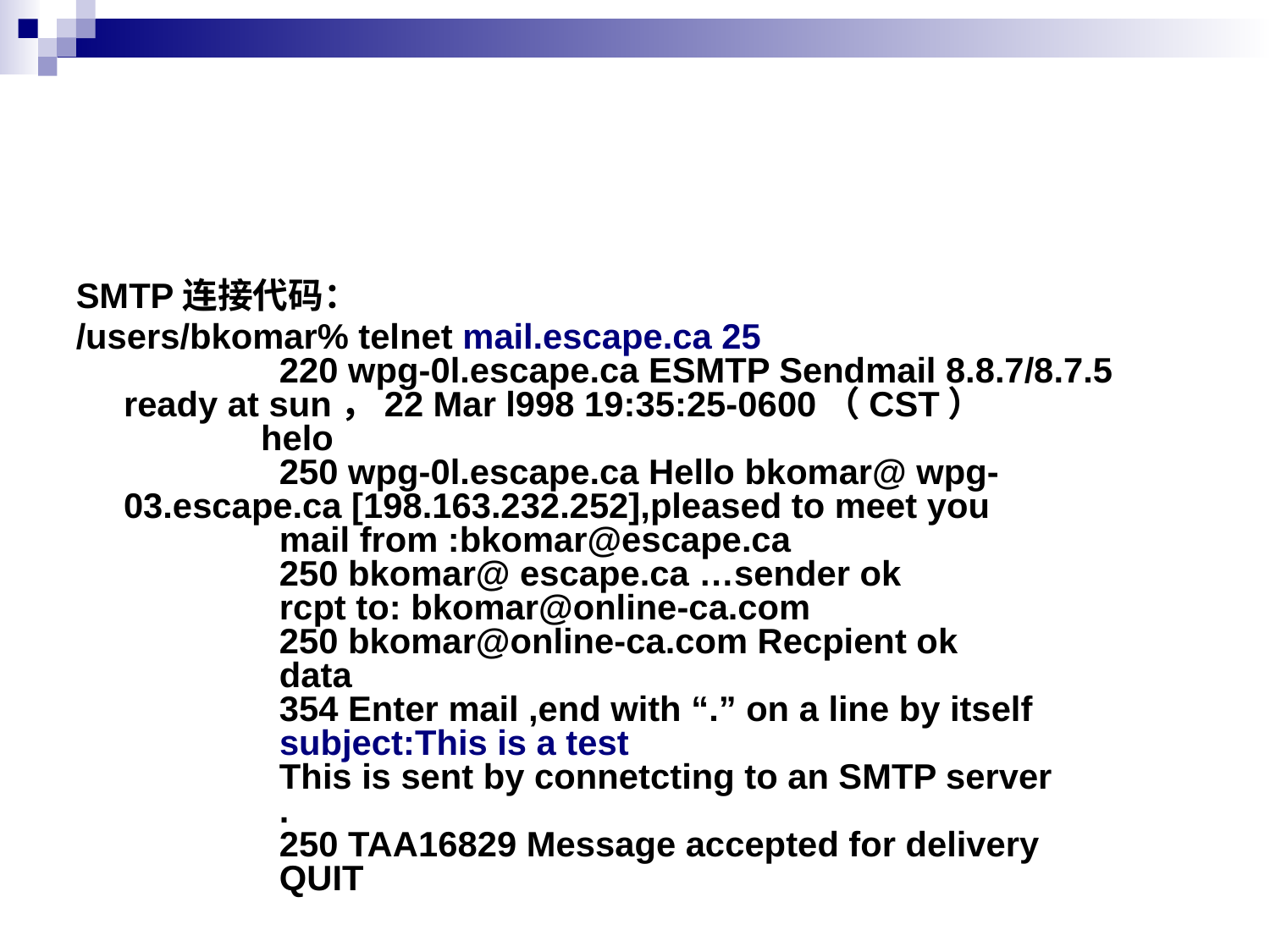

#
SMTP连接代码：
/users/bkomar% telnet mail.escape.ca 25
                220 wpg-0l.escape.ca ESMTP Sendmail 8.8.7/8.7.5 ready at sun，22 Mar l998 19:35:25-0600（CST）
                helo
                250 wpg-0l.escape.ca Hello bkomar@ wpg-03.escape.ca [198.163.232.252],pleased to meet you
                mail from :bkomar@escape.ca
                250 bkomar@ escape.ca …sender ok
                rcpt to: bkomar@online-ca.com
                250 bkomar@online-ca.com Recpient ok
                data
                354 Enter mail ,end with “.” on a line by itself
                subject:This is a test
                This is sent by connetcting to an SMTP server
                .
                250 TAA16829 Message accepted for delivery
                QUIT